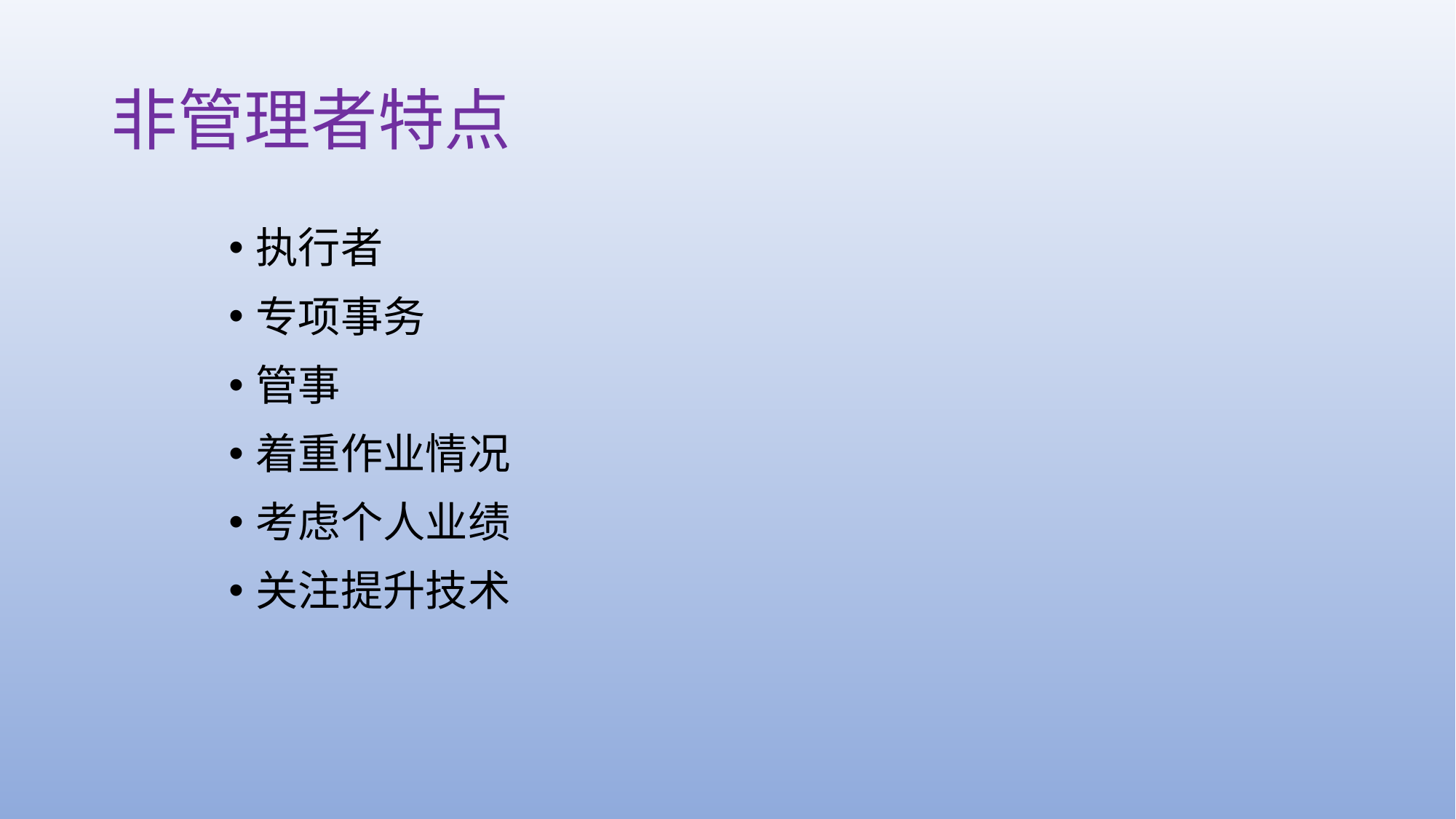

# 非管理者特点
执行者
专项事务
管事
着重作业情况
考虑个人业绩
关注提升技术